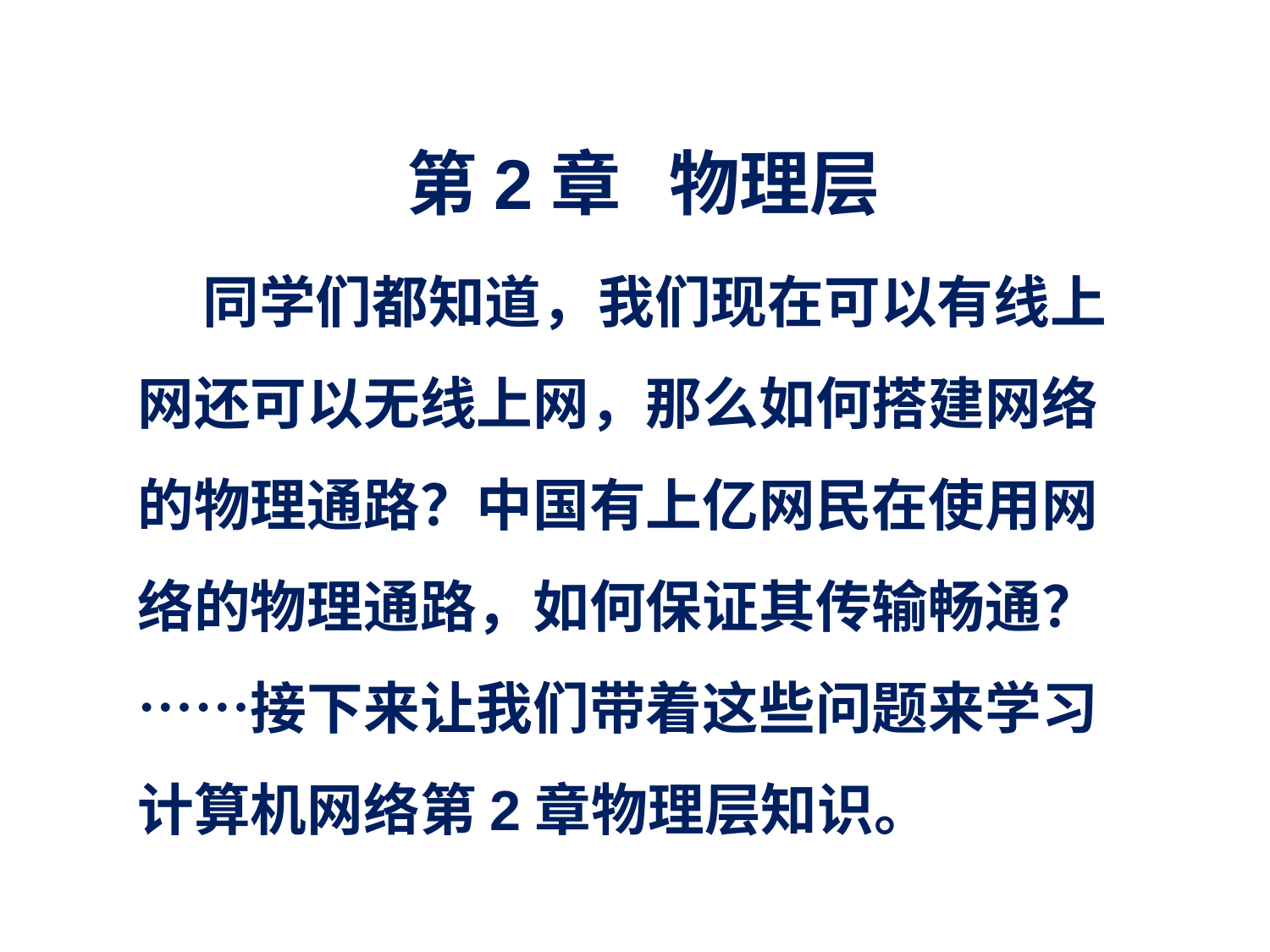

# 第2章   物理层
    同学们都知道，我们现在可以有线上网还可以无线上网，那么如何搭建网络的物理通路？中国有上亿网民在使用网络的物理通路，如何保证其传输畅通？……接下来让我们带着这些问题来学习计算机网络第2章物理层知识。